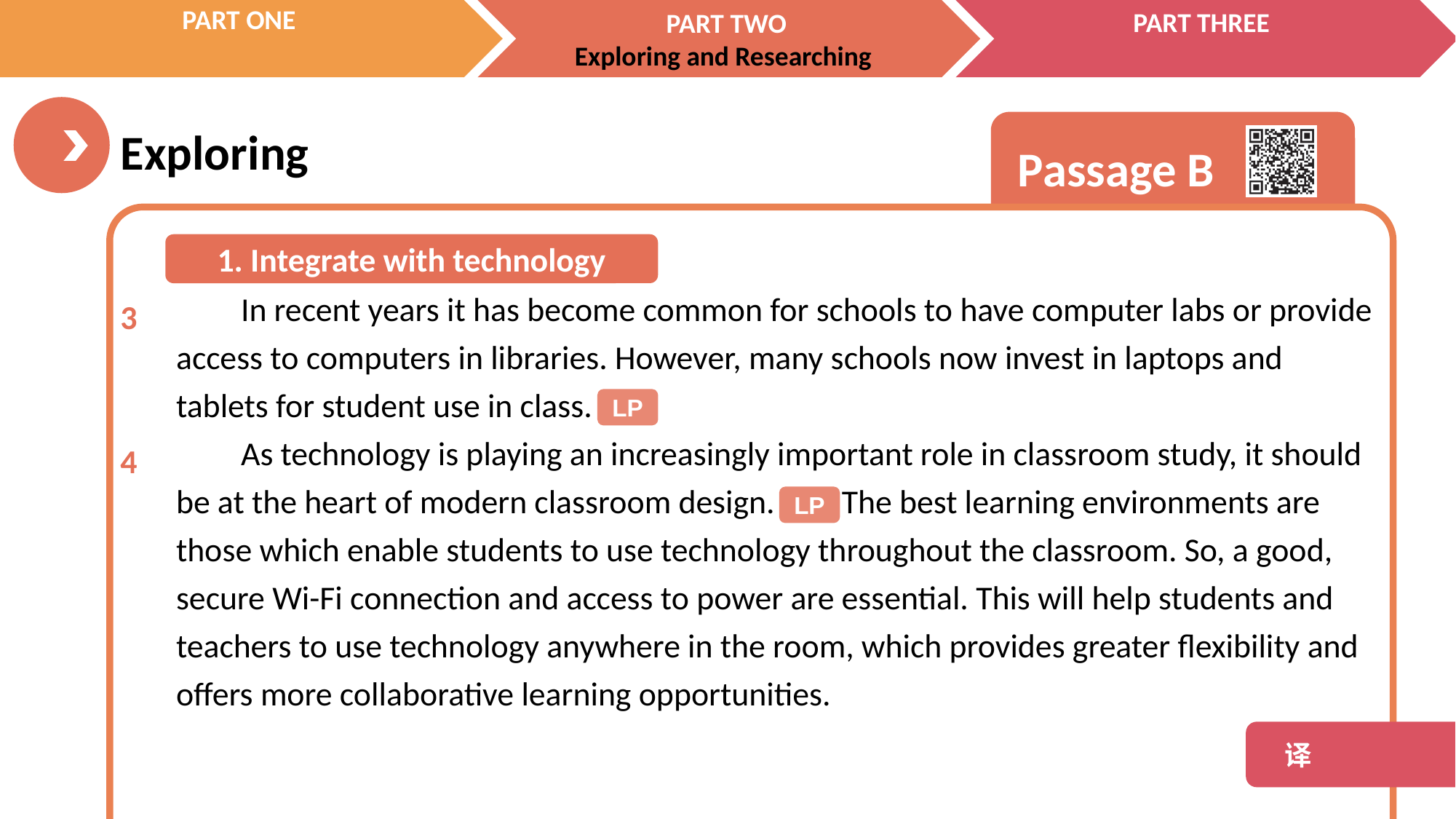

1. Integrate with technology

In recent years it has become common for schools to have computer labs or provide access to computers in libraries. However, many schools now invest in laptops and tablets for student use in class.
As technology is playing an increasingly important role in classroom study, it should be at the heart of modern classroom design.         The best learning environments are those which enable students to use technology throughout the classroom. So, a good, secure Wi-Fi connection and access to power are essential. This will help students and teachers to use technology anywhere in the room, which provides greater flexibility and offers more collaborative learning opportunities.
3

4

LP
LP
   译